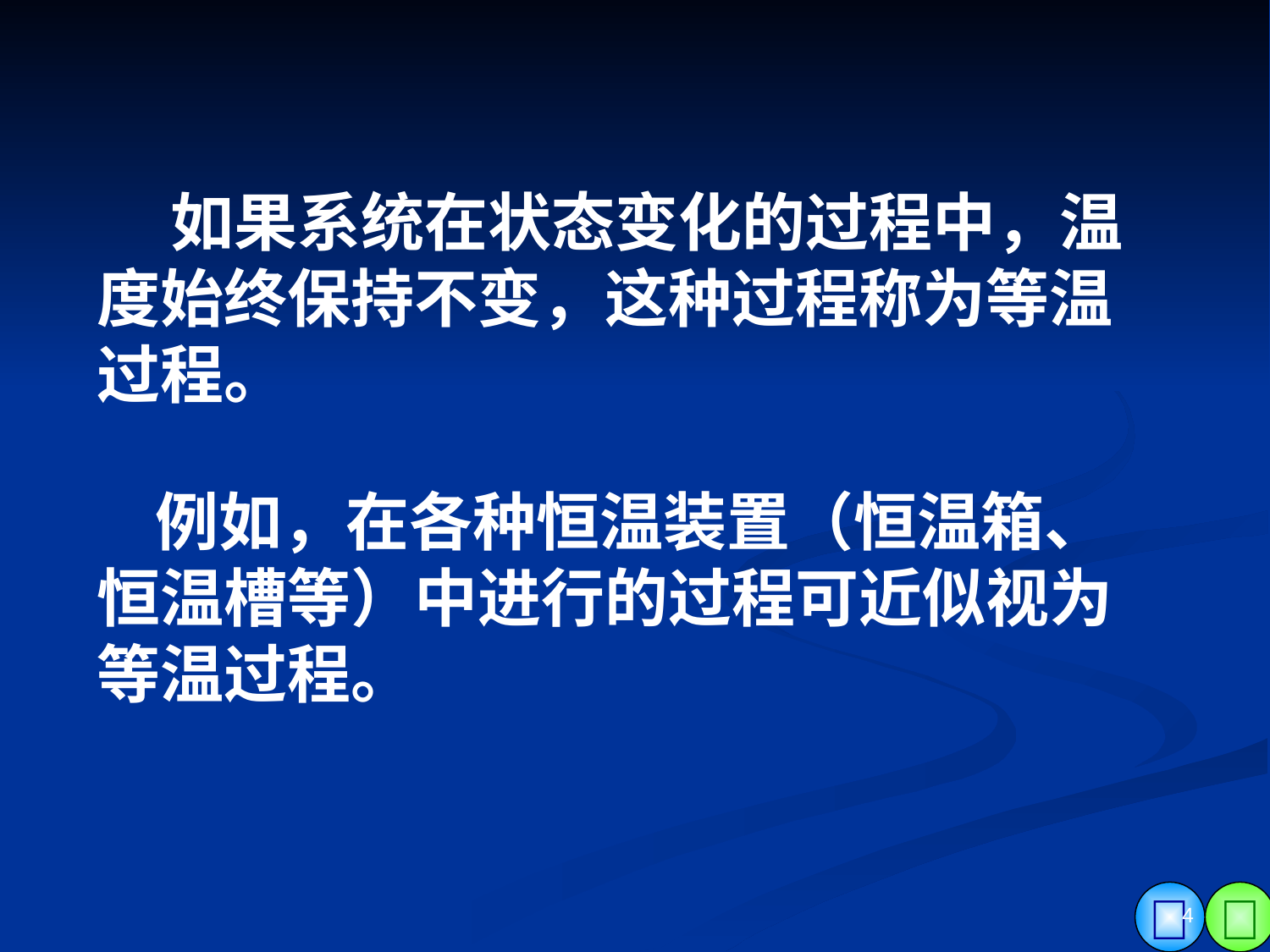

如果系统在状态变化的过程中，温度始终保持不变，这种过程称为等温过程。
   例如，在各种恒温装置（恒温箱、恒温槽等）中进行的过程可近似视为等温过程。
4